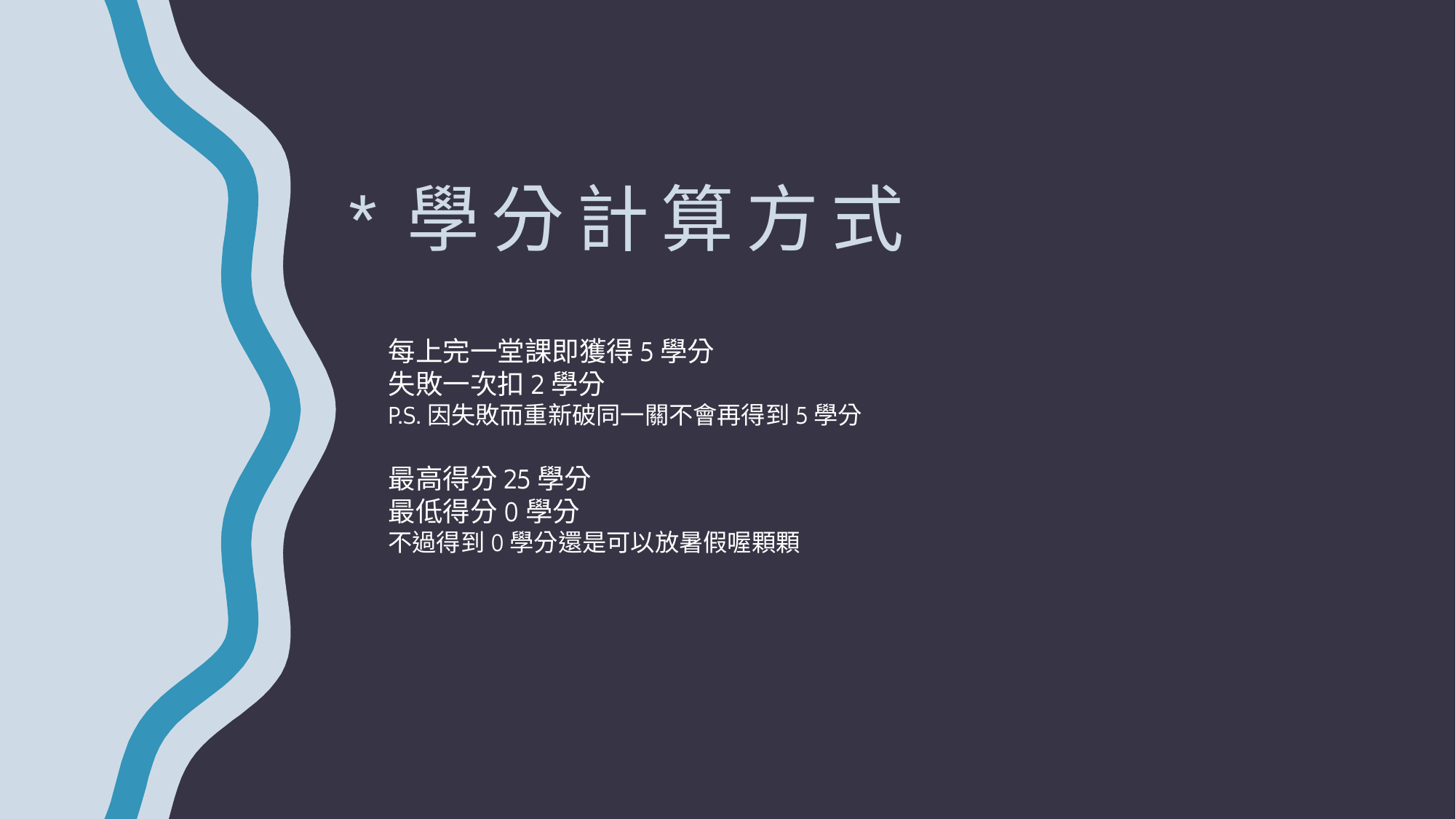

# *學分計算方式
每上完一堂課即獲得5學分
失敗一次扣2學分
P.S.因失敗而重新破同一關不會再得到5學分

最高得分25學分
最低得分0學分
不過得到0學分還是可以放暑假喔顆顆